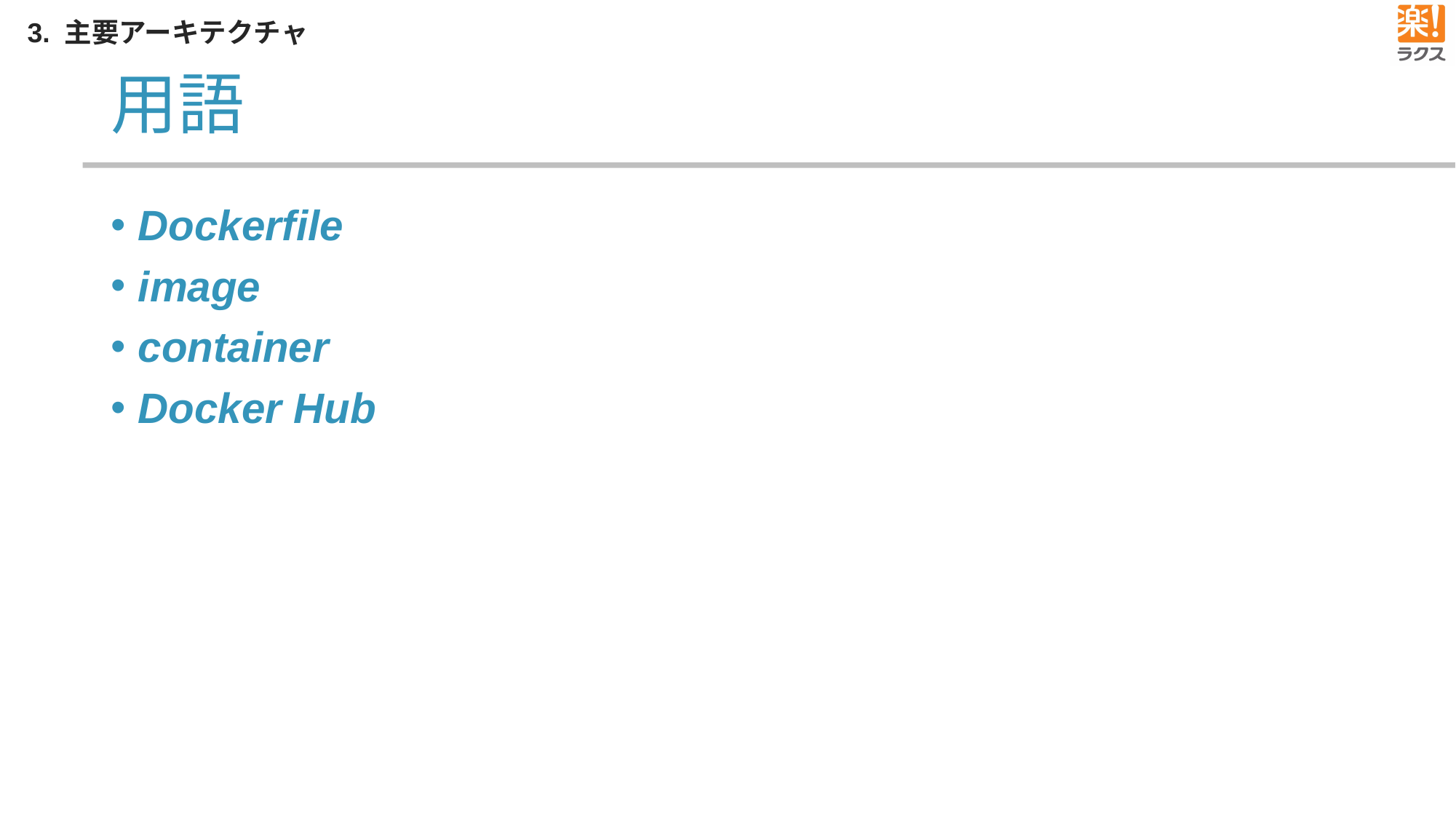

3. 主要アーキテクチャ
# 用語
Dockerfile
image
container
Docker Hub